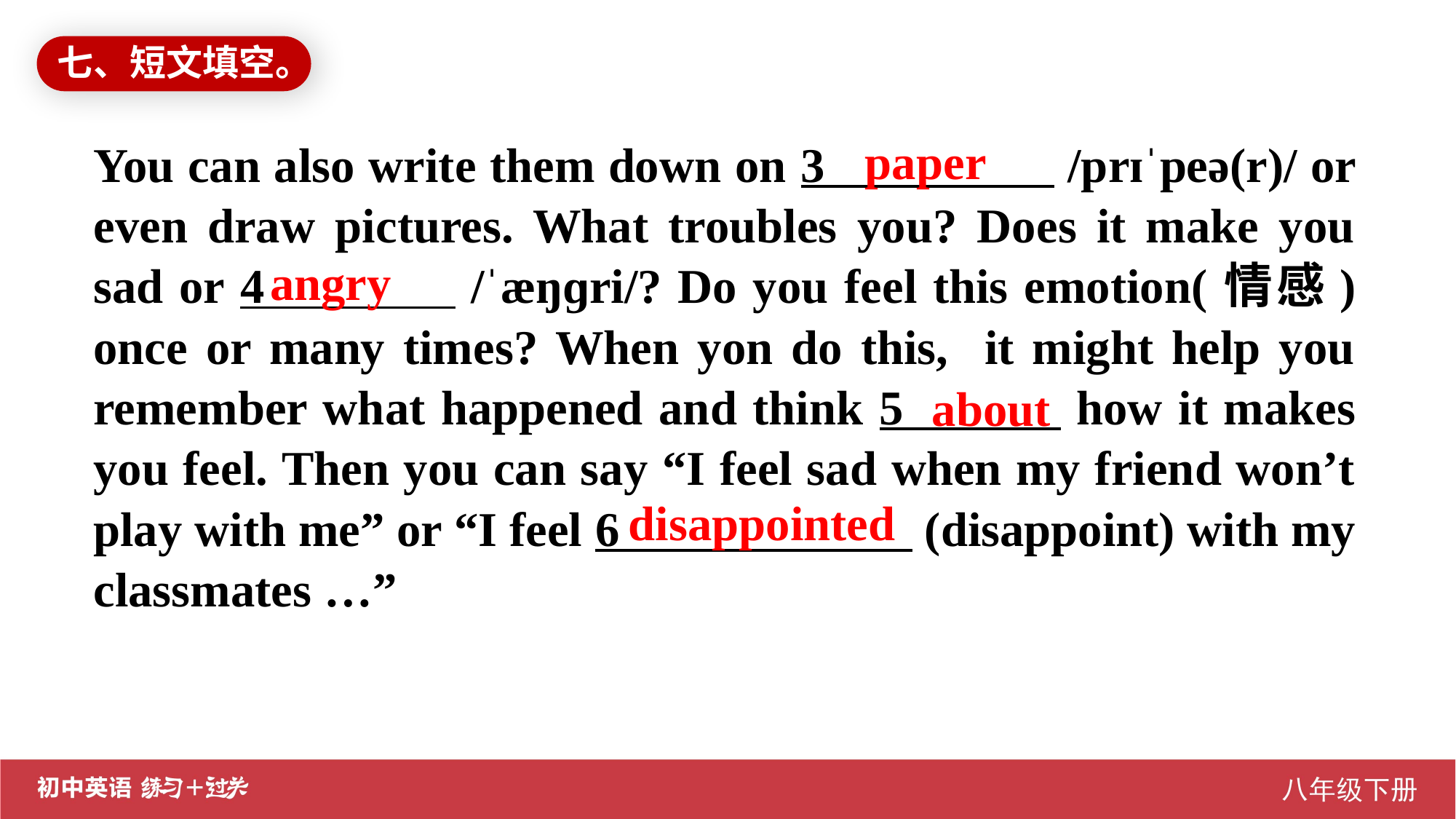

七、短文填空。

You can also write them down on 3                  /prɪˈpeə(r)/ or even draw pictures. What troubles you? Does it make you sad or 4             /ˈæŋɡri/? Do you feel this emotion(情感) once or many times? When yon do this,  it might help you remember what happened and think 5           how it makes you feel. Then you can say “I feel sad when my friend won’t play with me” or “I feel 6                         (disappoint) with my classmates …”

paper
angry
about
disappointed